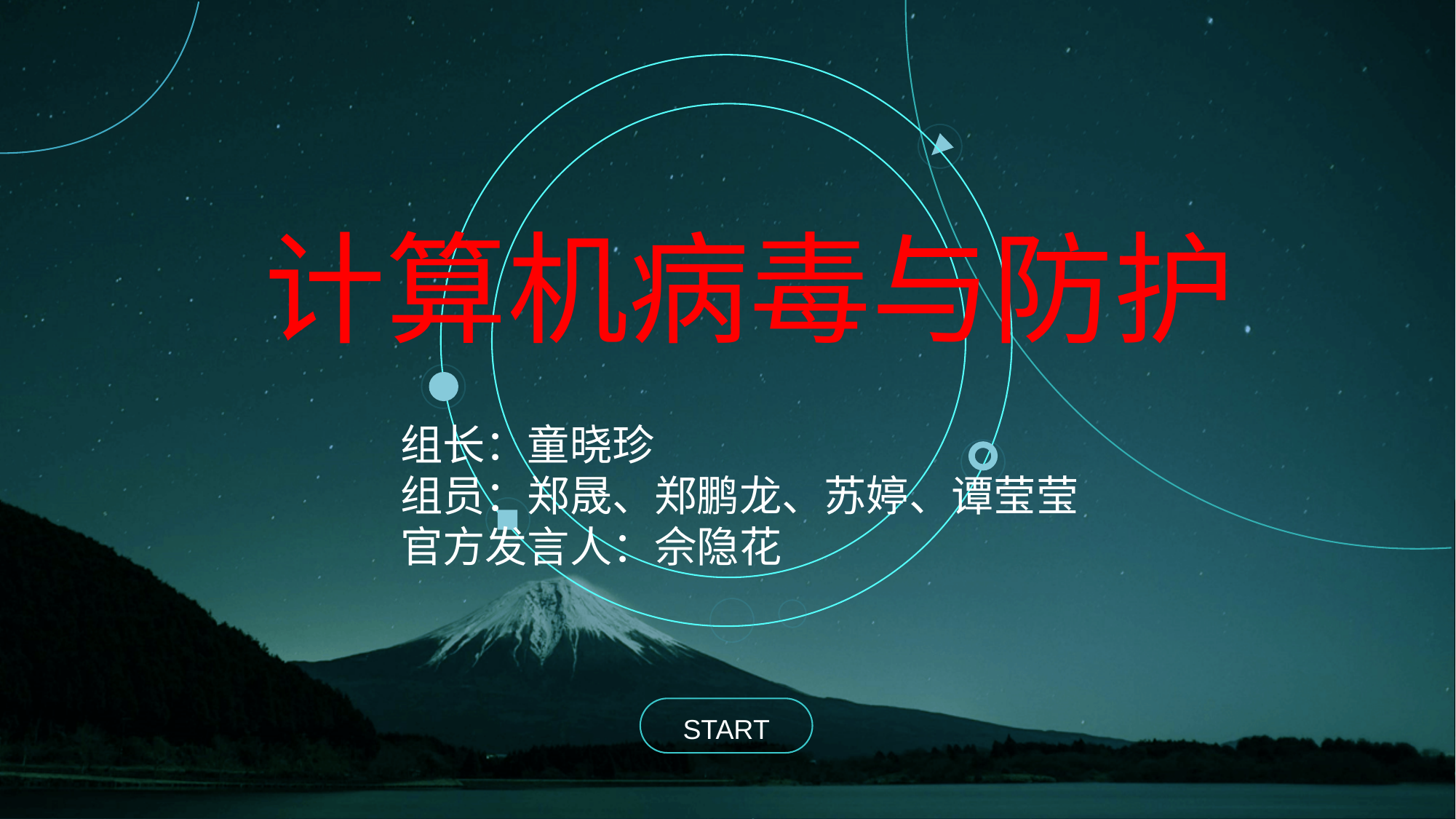

计算机病毒与防护

组长：童晓珍
组员：郑晟、郑鹏龙、苏婷、谭莹莹
官方发言人：佘隐花

START